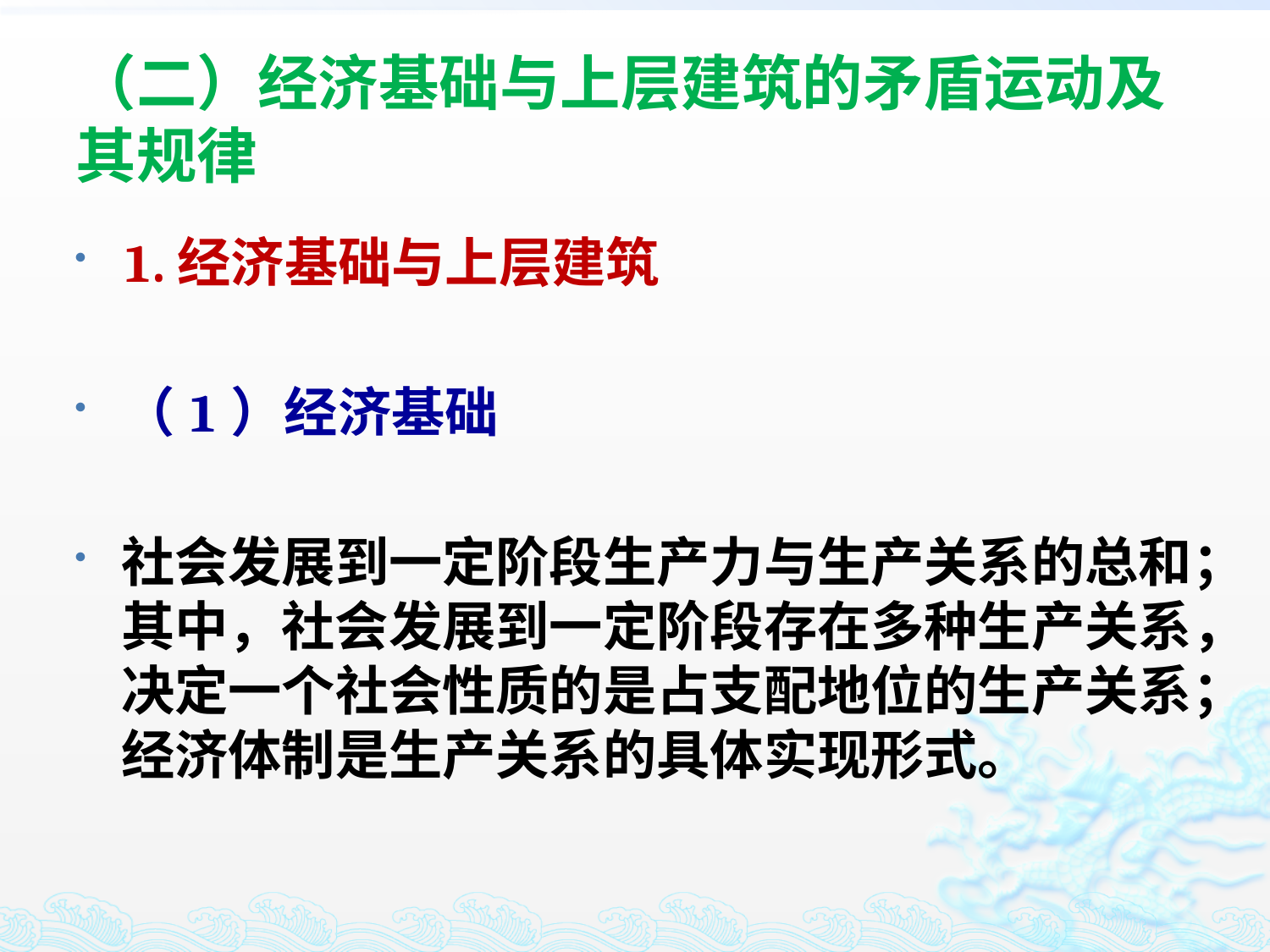

# （二）经济基础与上层建筑的矛盾运动及其规律
1.经济基础与上层建筑

（1）经济基础

社会发展到一定阶段生产力与生产关系的总和；其中，社会发展到一定阶段存在多种生产关系，决定一个社会性质的是占支配地位的生产关系；经济体制是生产关系的具体实现形式。